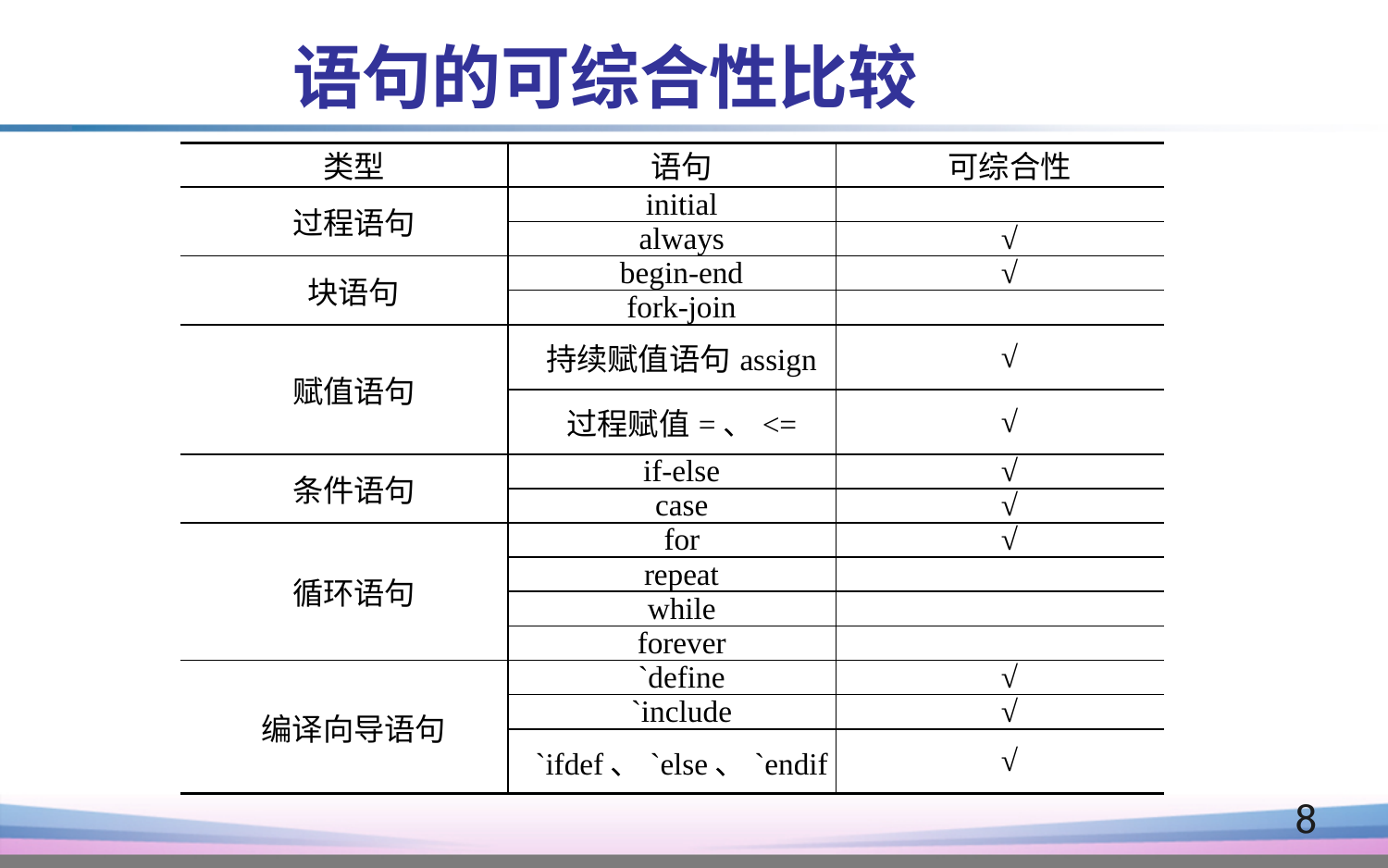

# 语句的可综合性比较
| 类型 | 语句 | 可综合性 |
| --- | --- | --- |
| 过程语句 | initial |  |
|  | always | √ |
| 块语句 | begin-end | √ |
|  | fork-join |  |
| 赋值语句 | 持续赋值语句assign | √ |
|  | 过程赋值=、<= | √ |
| 条件语句 | if-else | √ |
|  | case | √ |
| 循环语句 | for | √ |
|  | repeat |  |
|  | while |  |
|  | forever |  |
| 编译向导语句 | `define | √ |
|  | `include | √ |
|  | `ifdef、`else、`endif | √ |
8